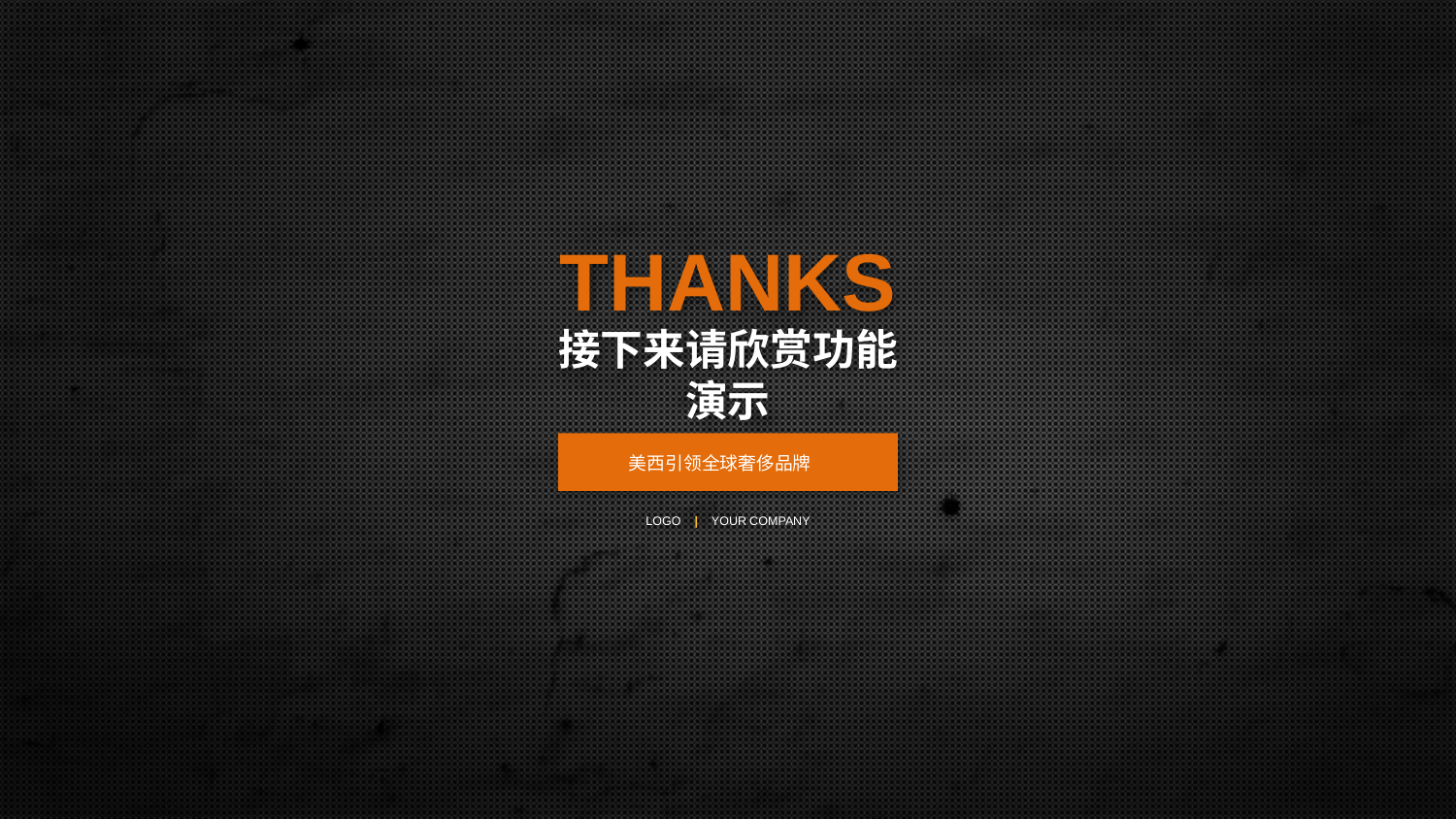

THANKS
接下来请欣赏功能演示

美西引领全球奢侈品牌
LOGO    |    YOUR COMPANY